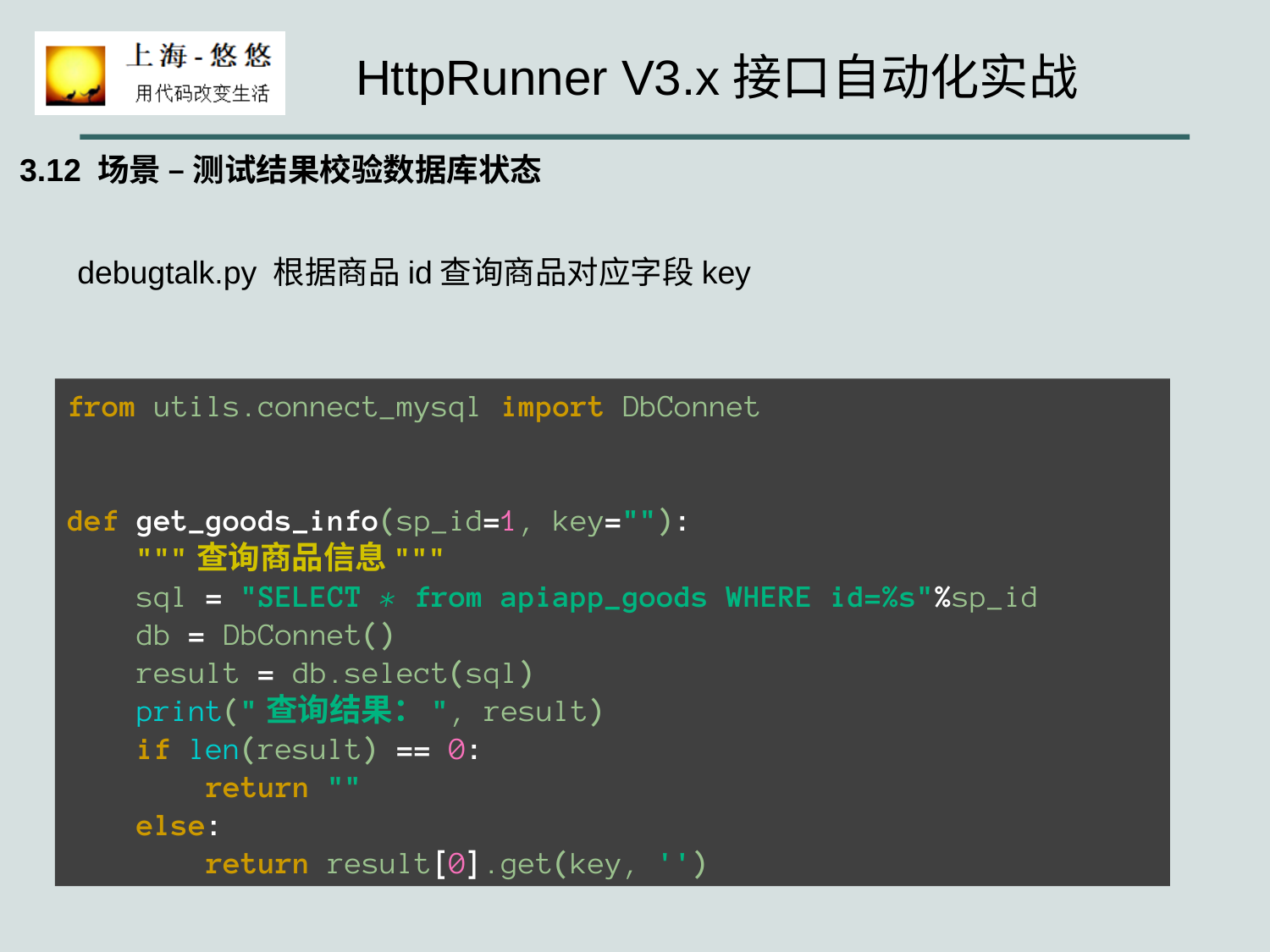

3.12 场景 – 测试结果校验数据库状态
debugtalk.py 根据商品id查询商品对应字段key
from utils.connect_mysql import DbConnet
def get_goods_info(sp_id=1, key=""):
    """查询商品信息"""
    sql = "SELECT * from apiapp_goods WHERE id=%s"%sp_id
    db = DbConnet()
    result = db.select(sql)
    print("查询结果：", result)
    if len(result) == 0:
        return ""
    else:
        return result[0].get(key, '')